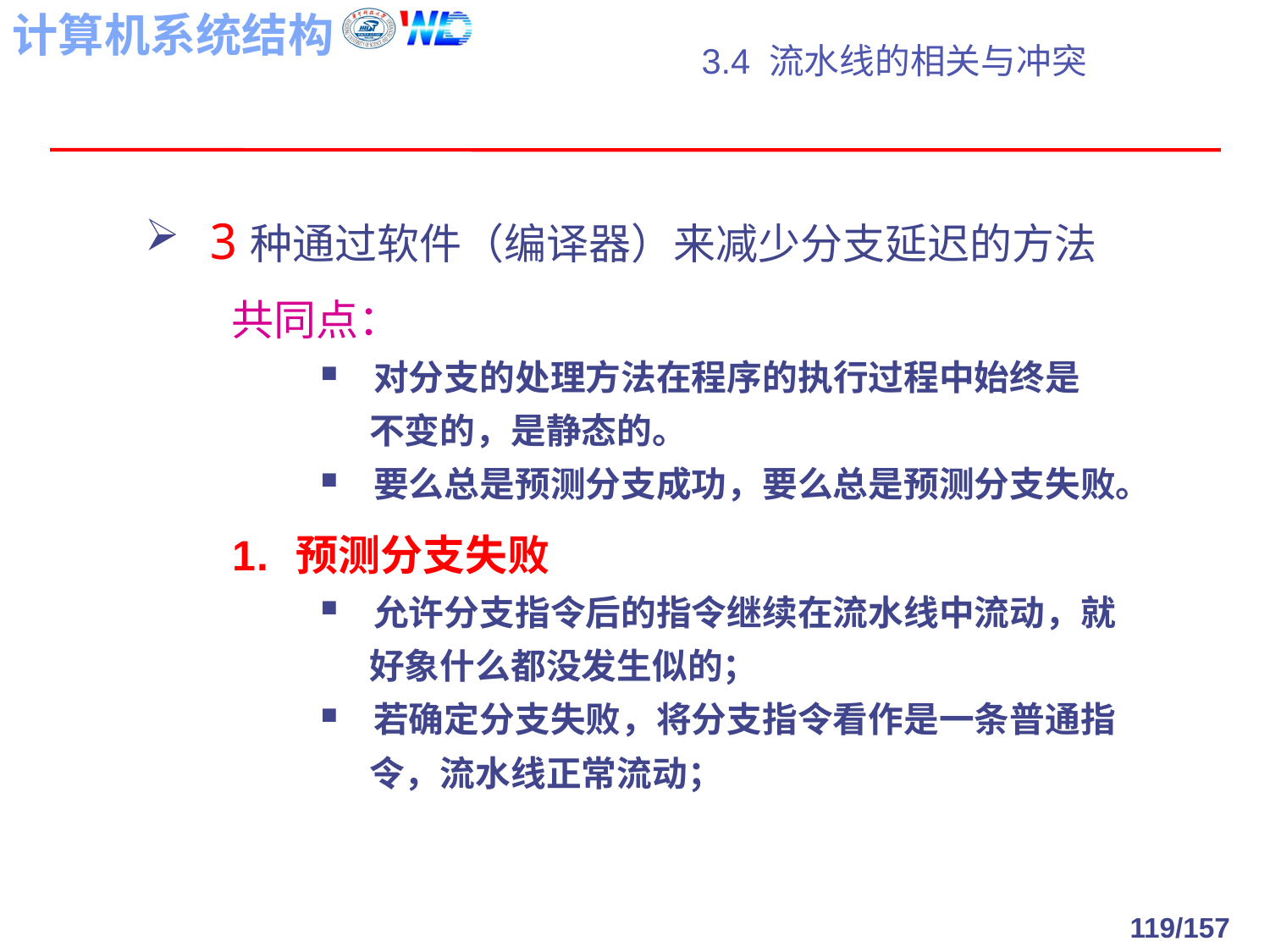

# 3.4 流水线的相关与冲突
3种通过软件（编译器）来减少分支延迟的方法
        共同点：
对分支的处理方法在程序的执行过程中始终是
     不变的，是静态的。
要么总是预测分支成功，要么总是预测分支失败。
预测分支失败
允许分支指令后的指令继续在流水线中流动，就
     好象什么都没发生似的；
若确定分支失败，将分支指令看作是一条普通指
     令，流水线正常流动；